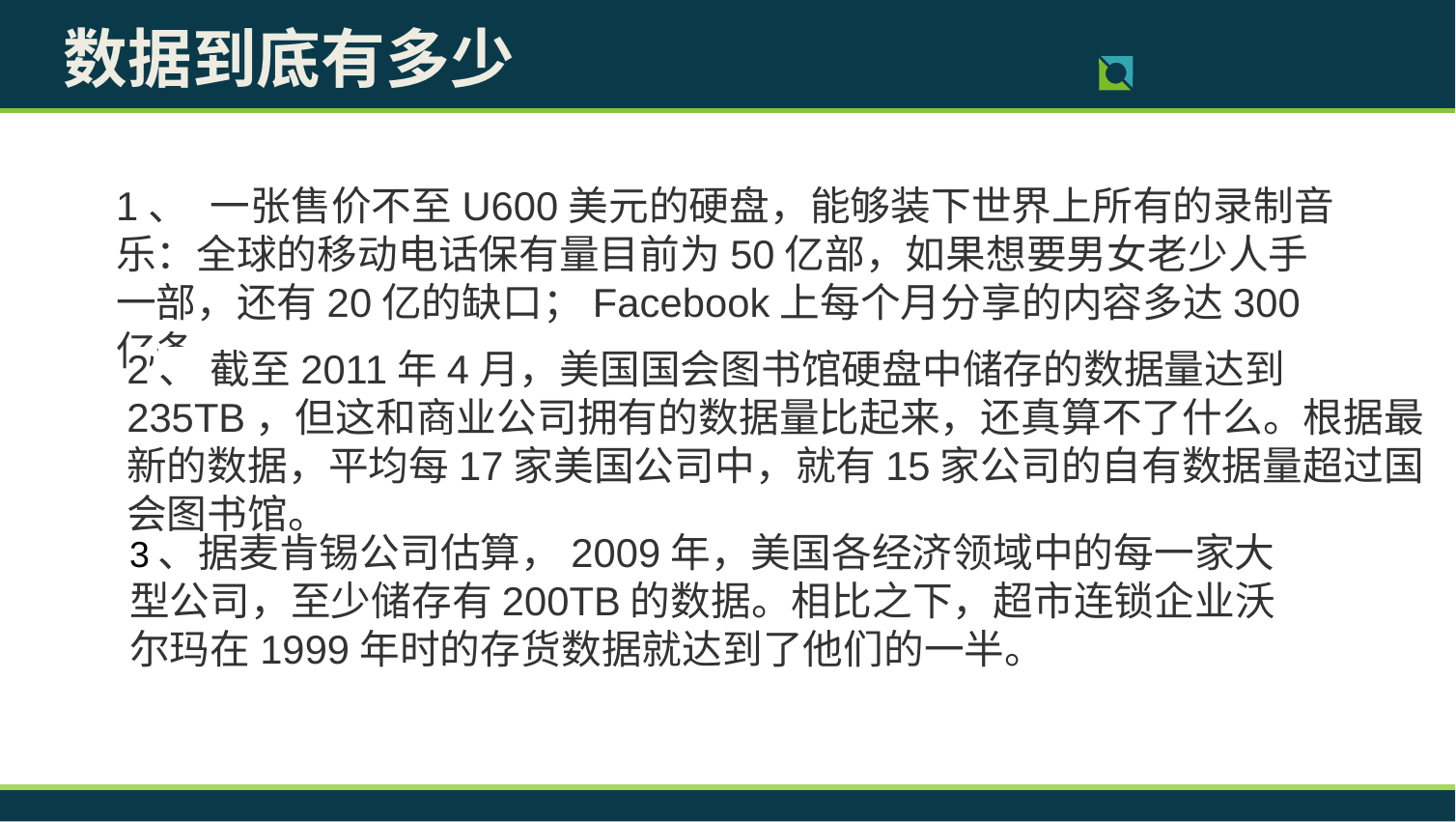

数据到底有多少
1、  一张售价不至U600美元的硬盘，能够装下世界上所有的录制音乐：全球的移动电话保有量目前为50亿部，如果想要男女老少人手一部，还有20亿的缺口；Facebook上每个月分享的内容多达300亿条。
2、 截至2011年4月，美国国会图书馆硬盘中储存的数据量达到235TB，但这和商业公司拥有的数据量比起来，还真算不了什么。根据最新的数据，平均每17家美国公司中，就有15家公司的自有数据量超过国会图书馆。
3、据麦肯锡公司估算，2009年，美国各经济领域中的每一家大型公司，至少储存有200TB的数据。相比之下，超市连锁企业沃尔玛在1999年时的存货数据就达到了他们的一半。